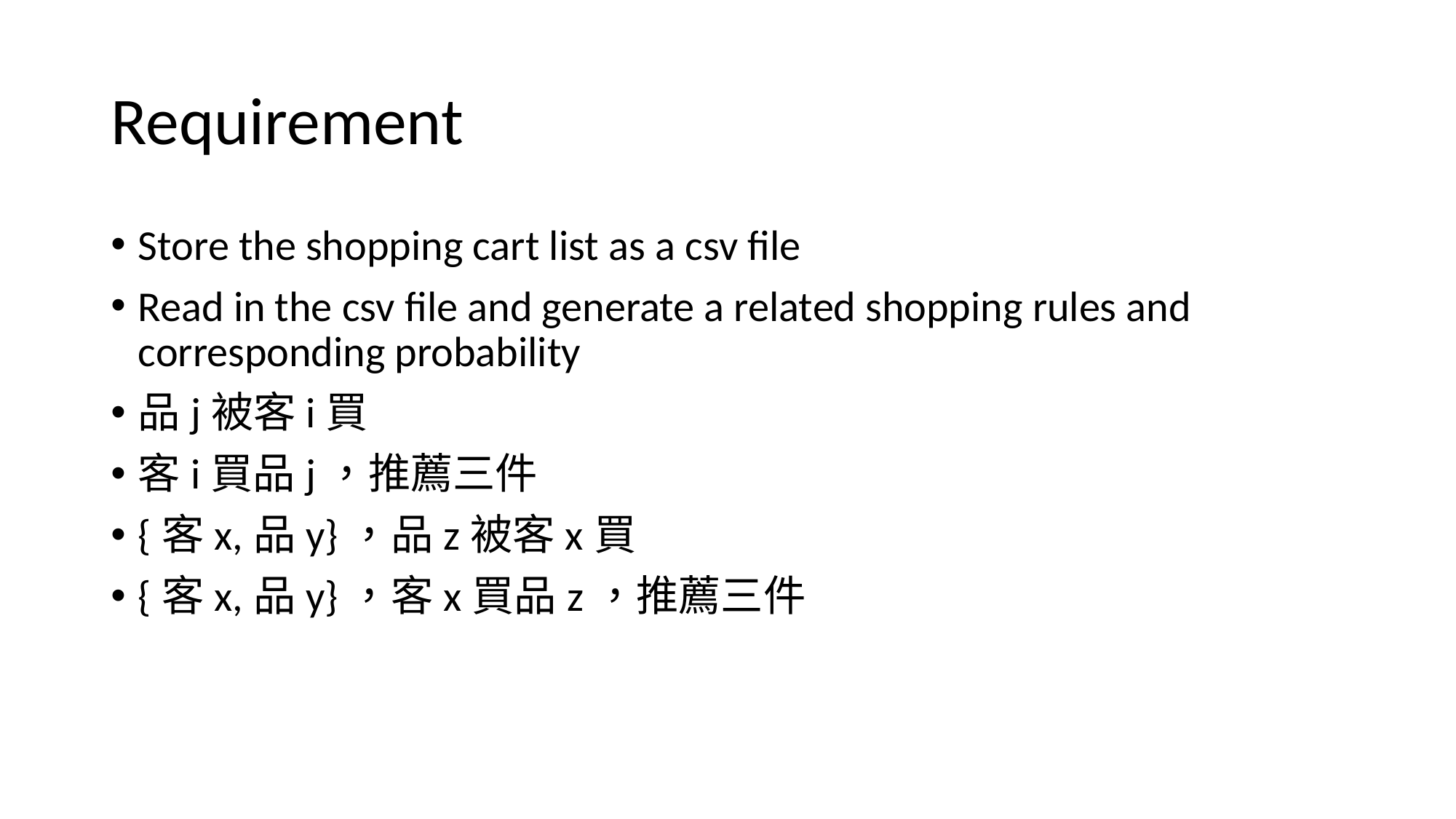

# Requirement
Store the shopping cart list as a csv file
Read in the csv file and generate a related shopping rules and corresponding probability
品j被客i買
客i買品j，推薦三件
{客x,品y}，品z被客x買
{客x,品y}，客x買品z，推薦三件